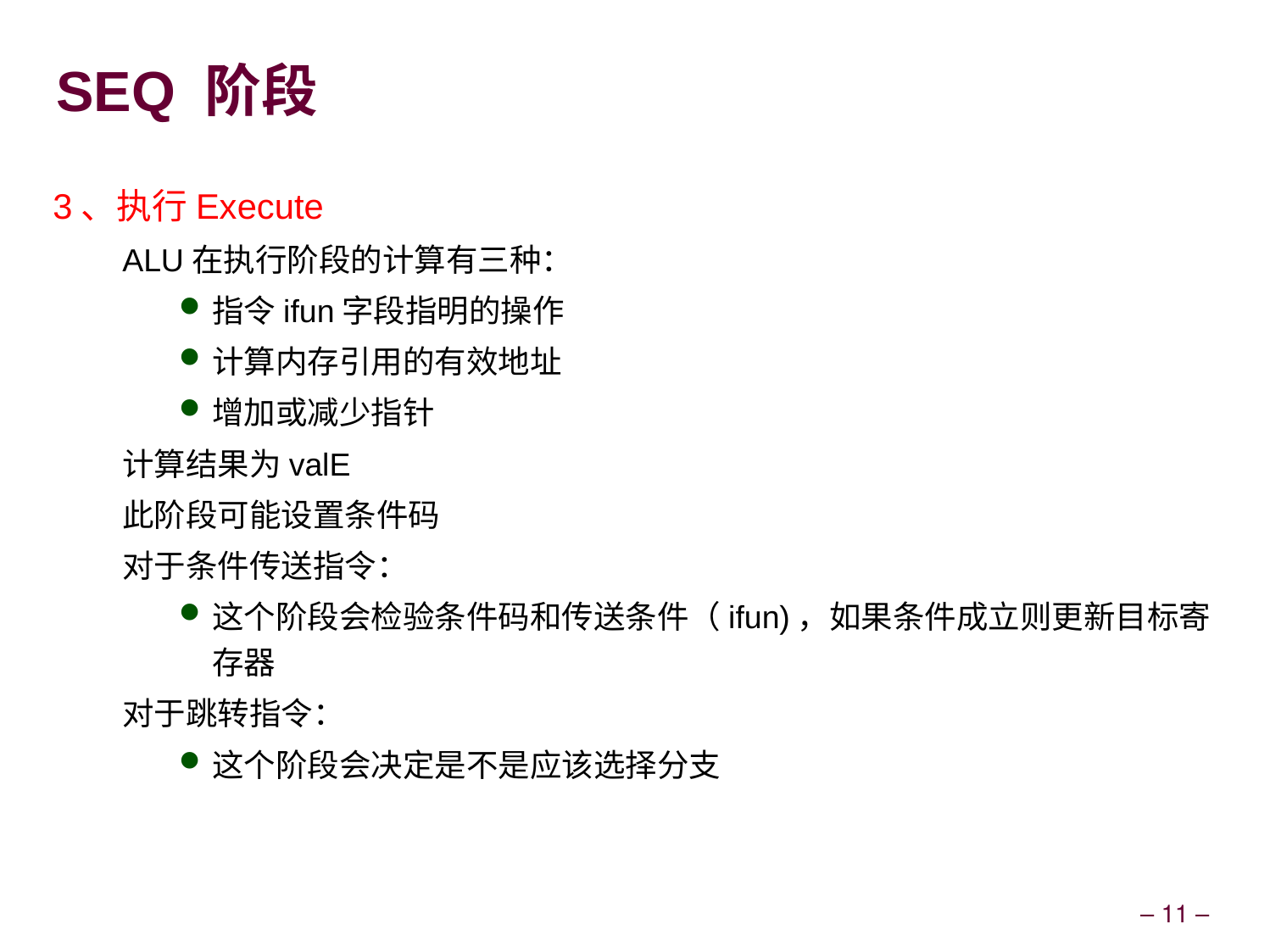

# SEQ 阶段
3、执行Execute
ALU在执行阶段的计算有三种：
指令ifun字段指明的操作
计算内存引用的有效地址
增加或减少指针
计算结果为valE
此阶段可能设置条件码
对于条件传送指令：
这个阶段会检验条件码和传送条件（ifun)，如果条件成立则更新目标寄存器
对于跳转指令：
这个阶段会决定是不是应该选择分支